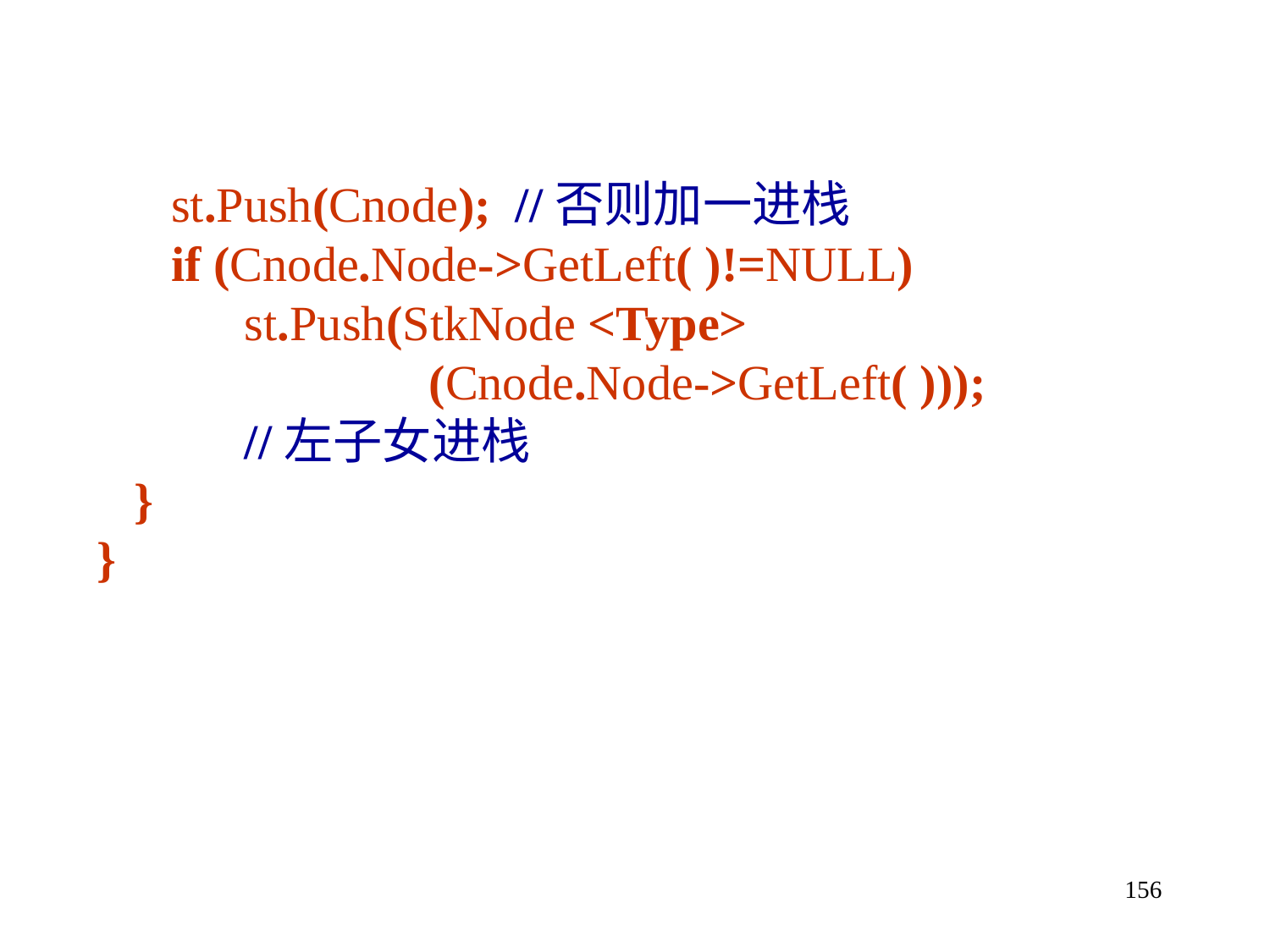

st.Push(Cnode);  //否则加一进栈
      if (Cnode.Node->GetLeft( )!=NULL)
            st.Push(StkNode <Type>
                           (Cnode.Node->GetLeft( )));
            //左子女进栈
   }
}
156